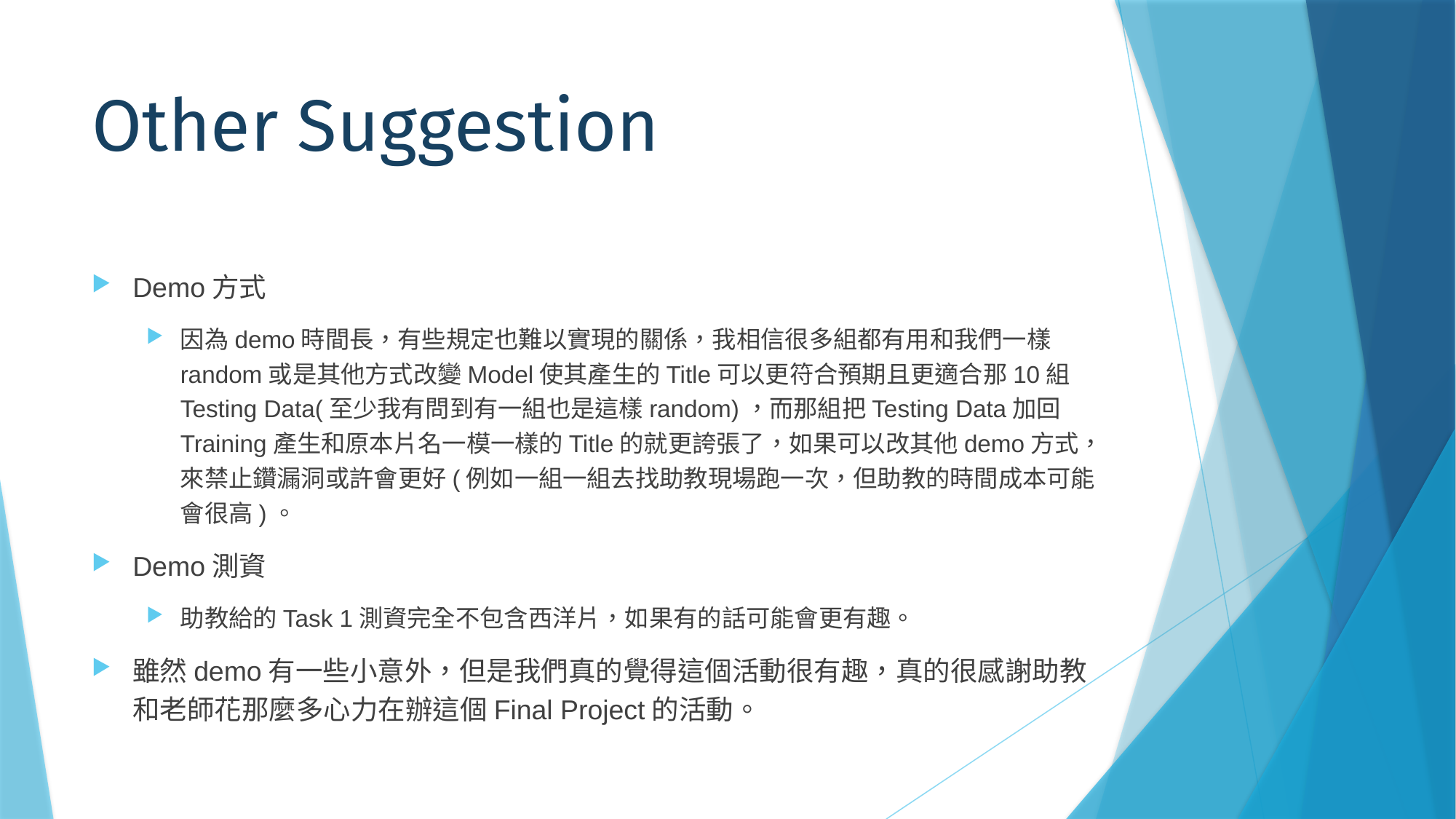

# Other Suggestion
Demo方式
因為demo時間長，有些規定也難以實現的關係，我相信很多組都有用和我們一樣random或是其他方式改變Model使其產生的Title可以更符合預期且更適合那10組Testing Data(至少我有問到有一組也是這樣random)，而那組把Testing Data加回Training產生和原本片名一模一樣的Title的就更誇張了，如果可以改其他demo方式，來禁止鑽漏洞或許會更好(例如一組一組去找助教現場跑一次，但助教的時間成本可能會很高)。
Demo測資
助教給的Task 1測資完全不包含西洋片，如果有的話可能會更有趣。
雖然demo有一些小意外，但是我們真的覺得這個活動很有趣，真的很感謝助教和老師花那麼多心力在辦這個Final Project的活動。